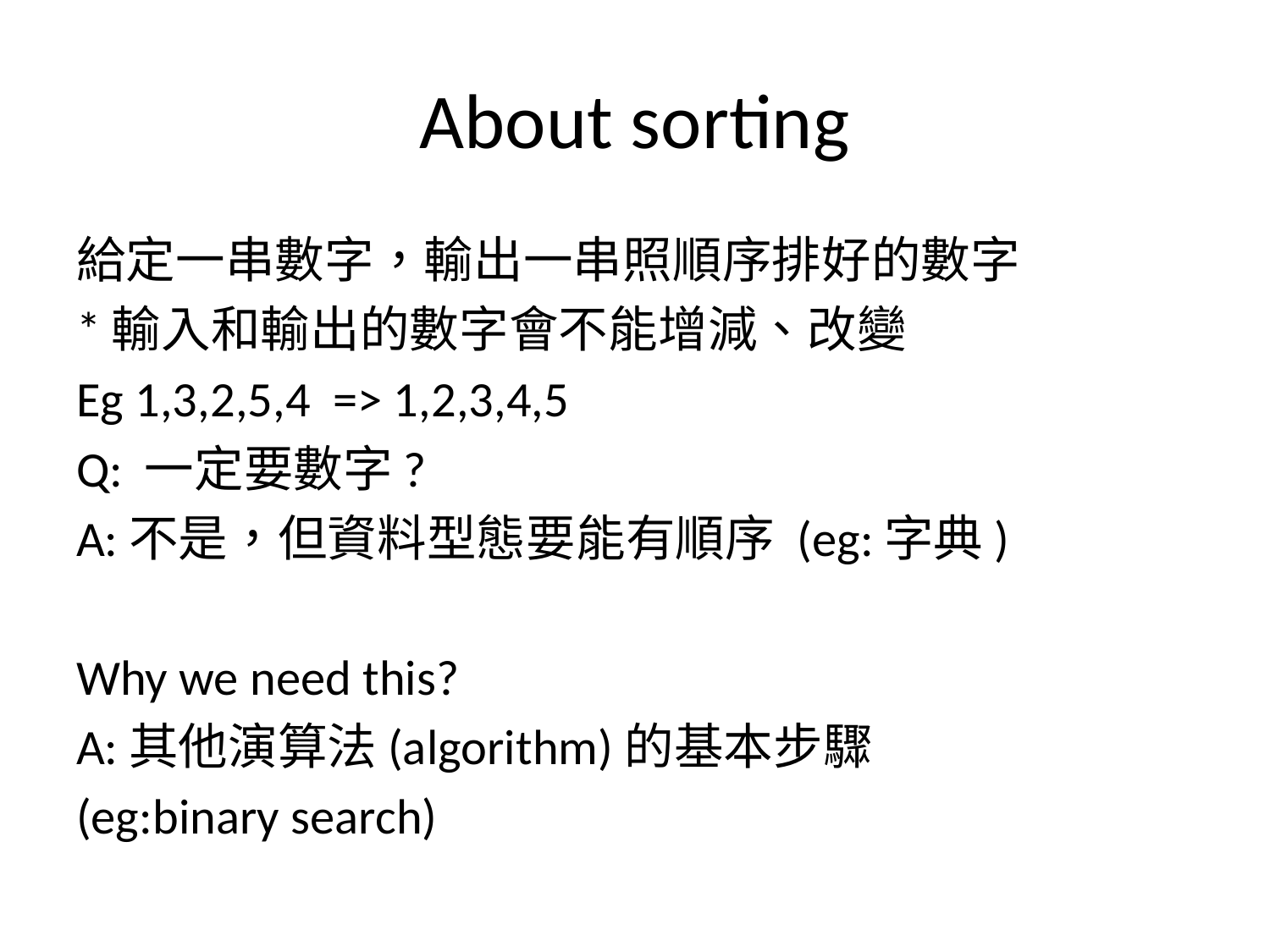

# About sorting
給定一串數字，輸出一串照順序排好的數字
*輸入和輸出的數字會不能增減、改變
Eg 1,3,2,5,4  => 1,2,3,4,5
Q: 一定要數字?
A:不是，但資料型態要能有順序 (eg:字典)

Why we need this?
A:其他演算法(algorithm)的基本步驟
(eg:binary search)